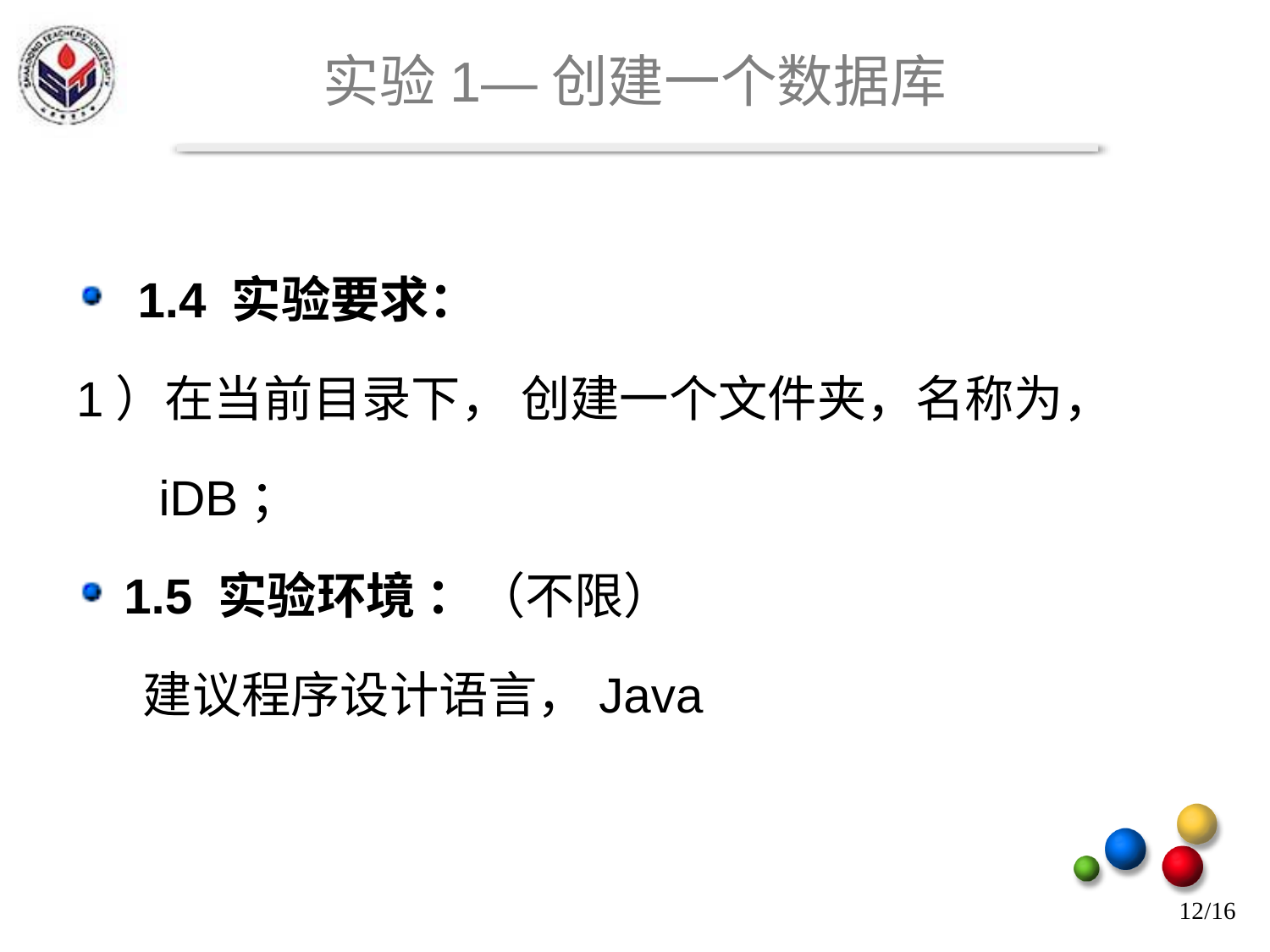

# 实验1—创建一个数据库
 1.4 实验要求：
1）在当前目录下， 创建一个文件夹，名称为，
      iDB；
1.5 实验环境 ：（不限）
     建议程序设计语言，Java

12/16